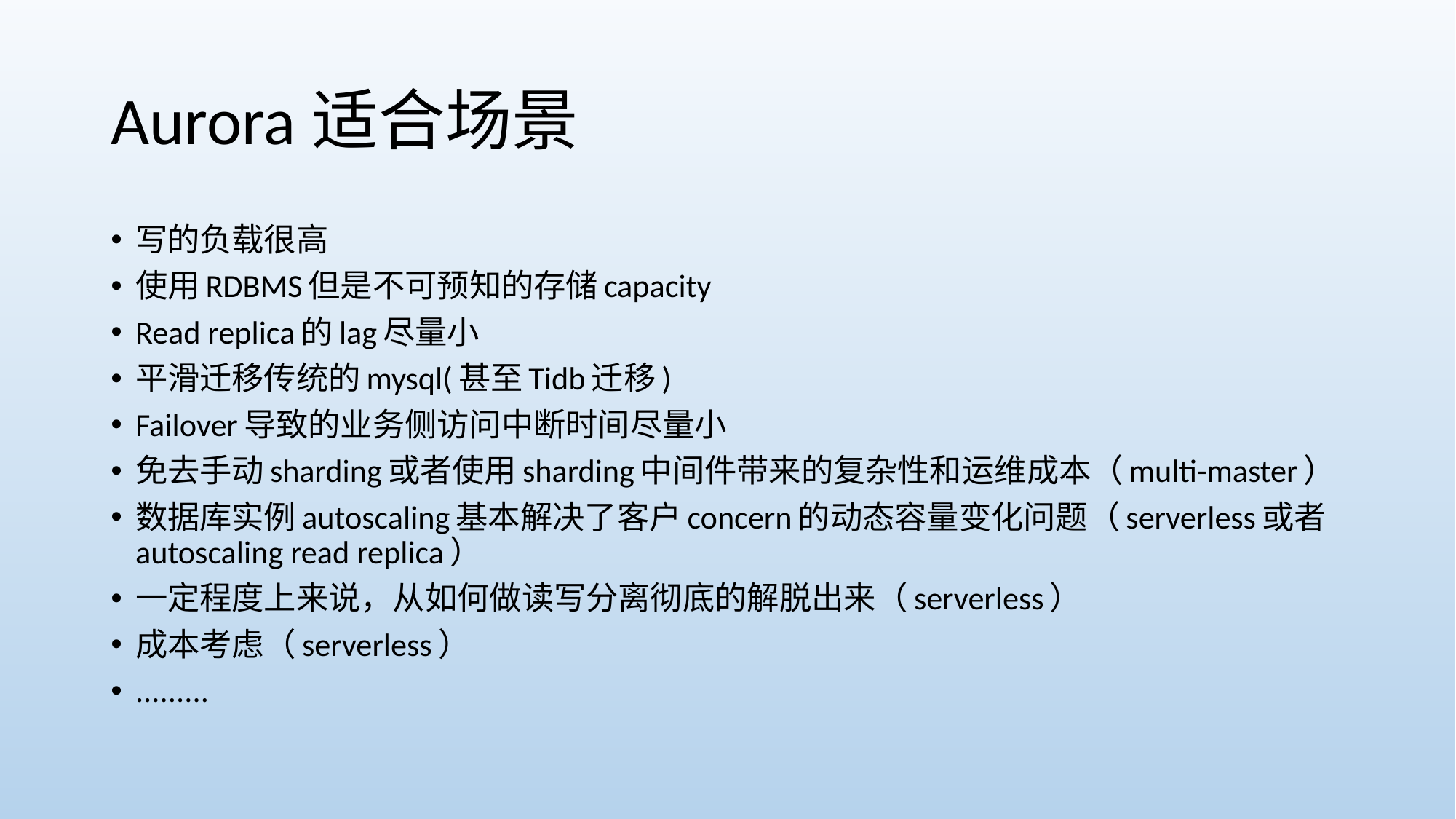

# Aurora适合场景
写的负载很高
使用RDBMS但是不可预知的存储capacity
Read replica的lag尽量小
平滑迁移传统的mysql(甚至Tidb迁移)
Failover导致的业务侧访问中断时间尽量小
免去手动sharding或者使用sharding中间件带来的复杂性和运维成本（multi-master）
数据库实例autoscaling基本解决了客户concern的动态容量变化问题（serverless或者autoscaling read replica）
一定程度上来说，从如何做读写分离彻底的解脱出来（serverless）
成本考虑（serverless）
.........